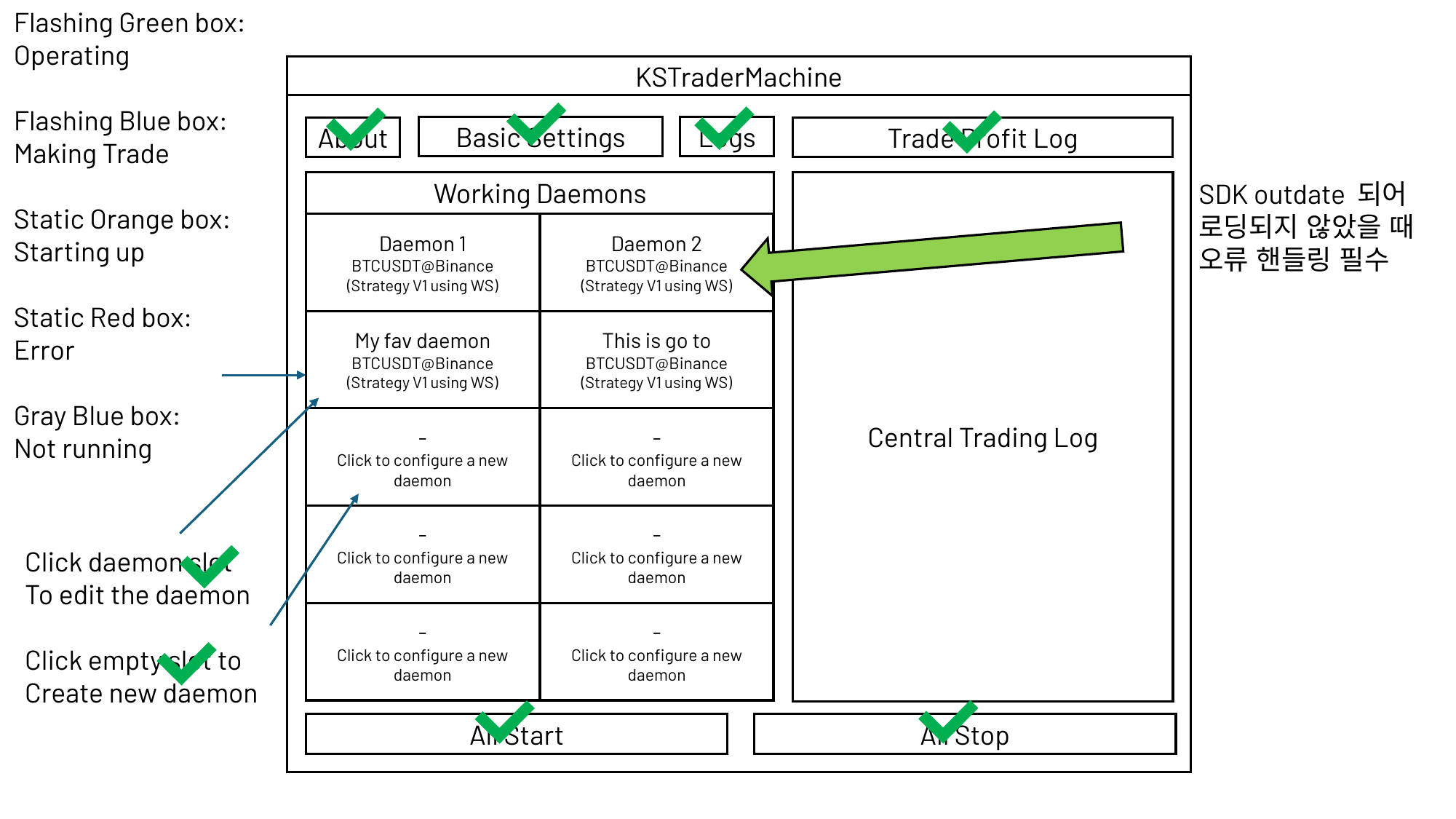

Flashing Green box:
Operating

Flashing Blue box:
Making Trade

Static Orange box:
Starting up

Static Red box:
Error

Gray Blue box:
Not running
KSTraderMachine

Logs
Basic Settings
About
Trade Profit Log

Working Daemons
SDK outdate 되어 로딩되지 않았을 때 오류 핸들링 필수
Central Trading Log
Daemon 1
BTCUSDT@Binance
(Strategy V1 using WS)
Daemon 2
BTCUSDT@Binance
(Strategy V1 using WS)

My fav daemon
BTCUSDT@Binance
(Strategy V1 using WS)
This is go to
BTCUSDT@Binance
(Strategy V1 using WS)
-
Click to configure a new daemon
-
Click to configure a new daemon
-
Click to configure a new daemon
-
Click to configure a new daemon
Click daemon slot
To edit the daemon

Click empty slot to
Create new daemon

-
Click to configure a new daemon
-
Click to configure a new daemon

All Start
All Stop